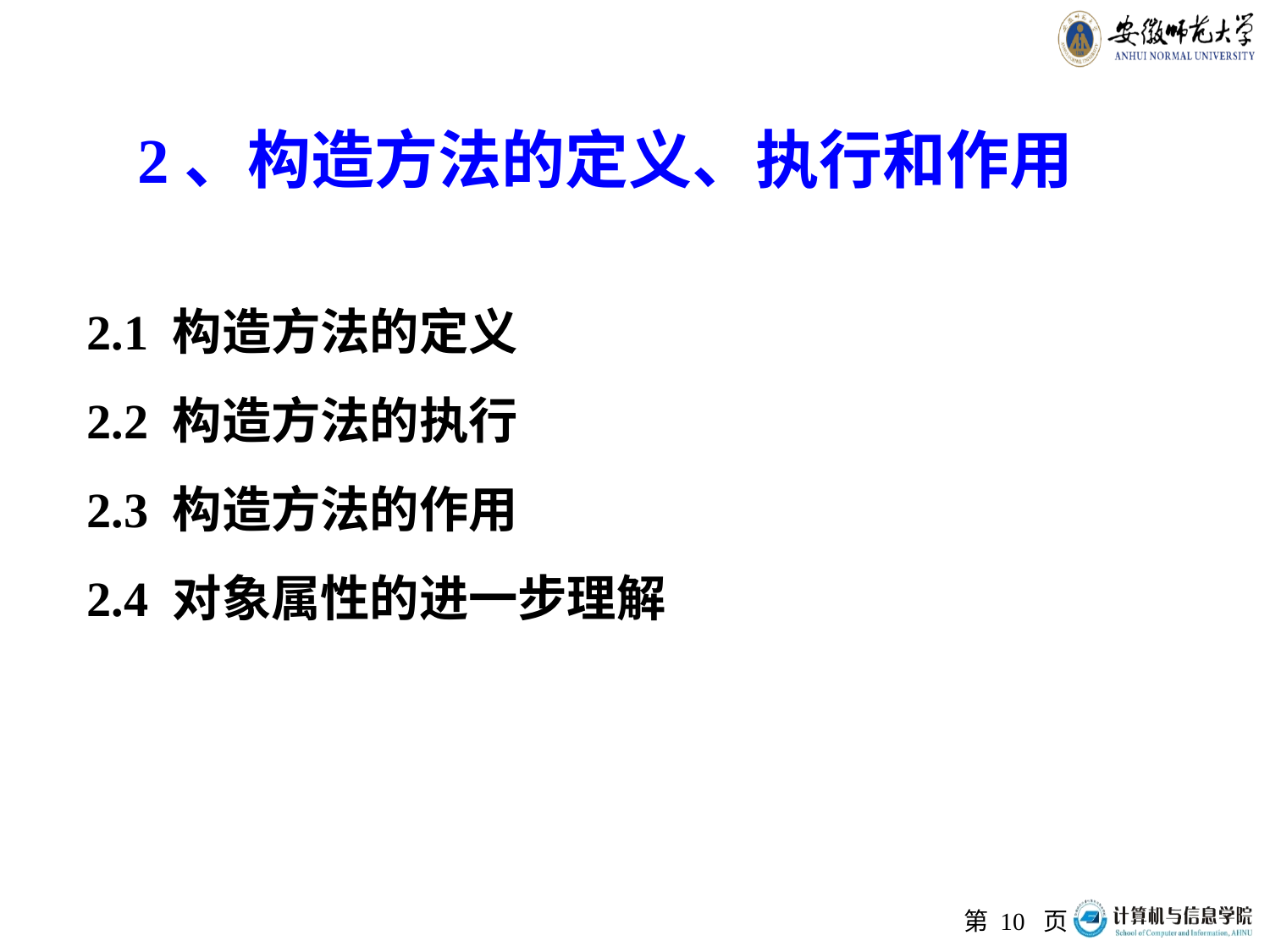

# 2、构造方法的定义、执行和作用
2.1 构造方法的定义
2.2 构造方法的执行
2.3 构造方法的作用
2.4 对象属性的进一步理解
第 10  页